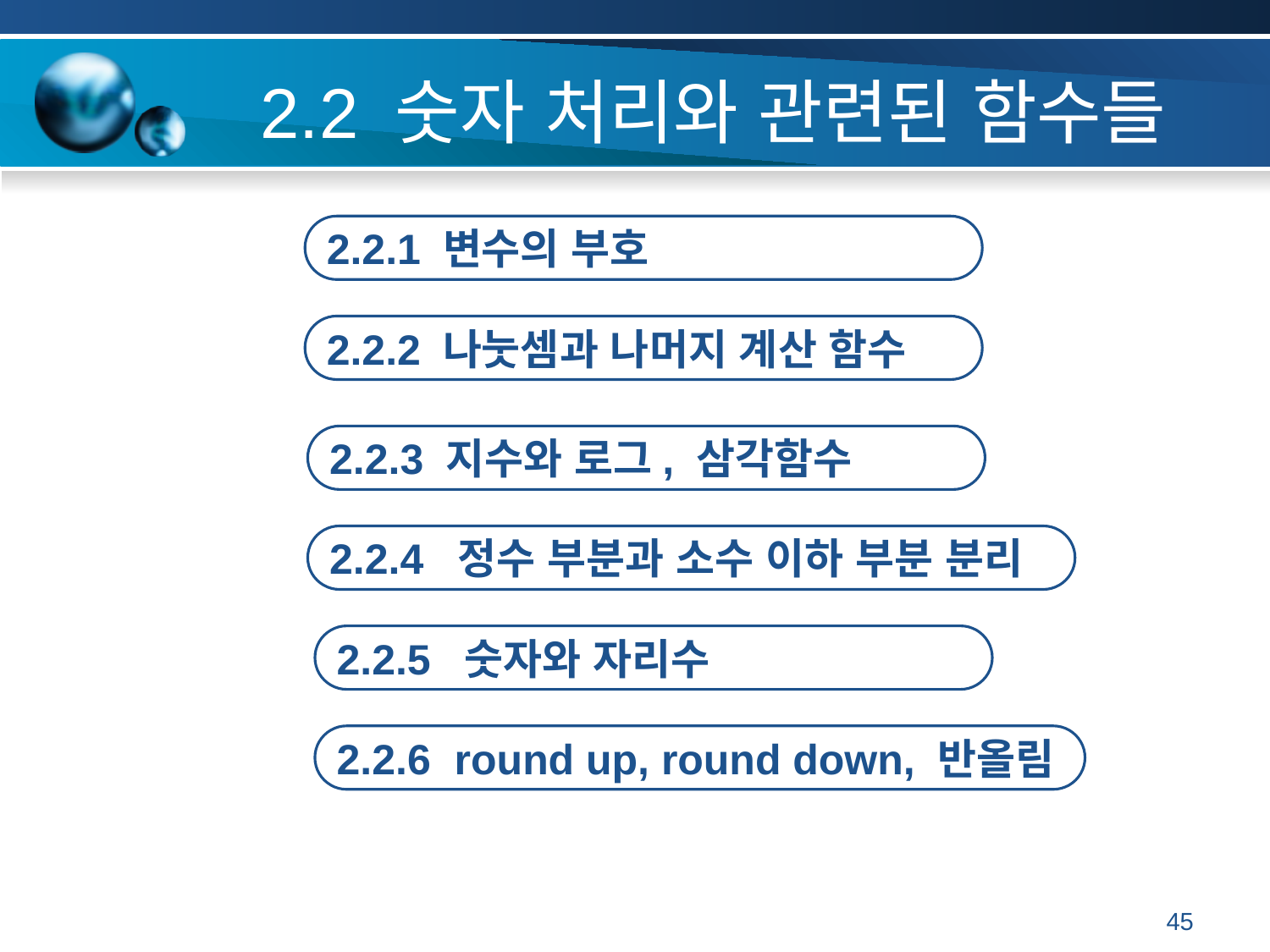

# 2.2 숫자 처리와 관련된 함수들
2.2.1 변수의 부호
2.2.2 나눗셈과 나머지 계산 함수
2.2.3 지수와 로그, 삼각함수
2.2.4  정수 부분과 소수 이하 부분 분리
2.2.5  숫자와 자리수
TEXT
TEXT
TEXT
TEXT
2.2.6  round up, round down, 반올림
45